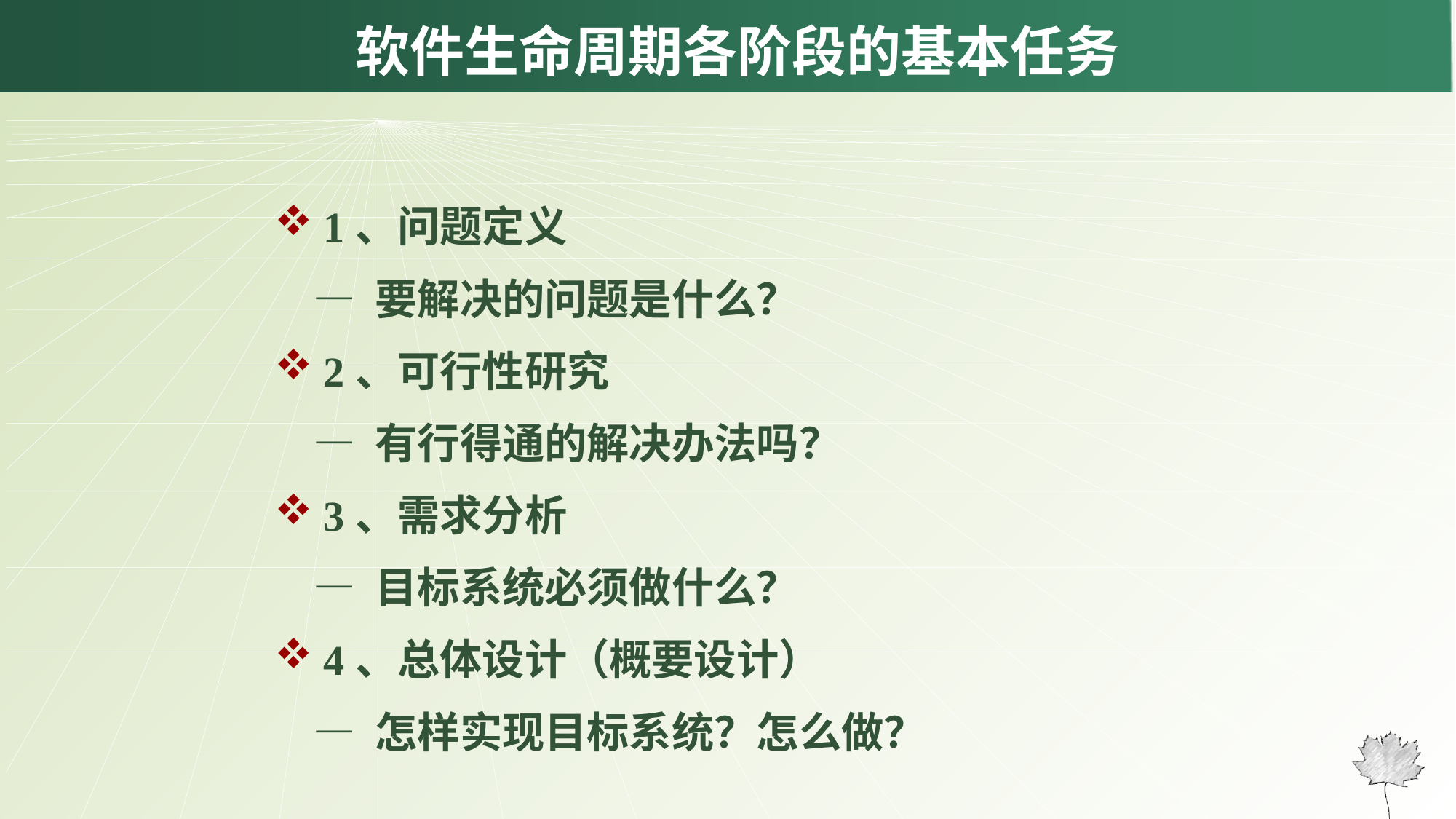

# 软件生命周期各阶段的基本任务
 1、问题定义
    — 要解决的问题是什么？
 2、可行性研究
    — 有行得通的解决办法吗？
 3、需求分析
    — 目标系统必须做什么？
 4、总体设计（概要设计）
    — 怎样实现目标系统？怎么做？